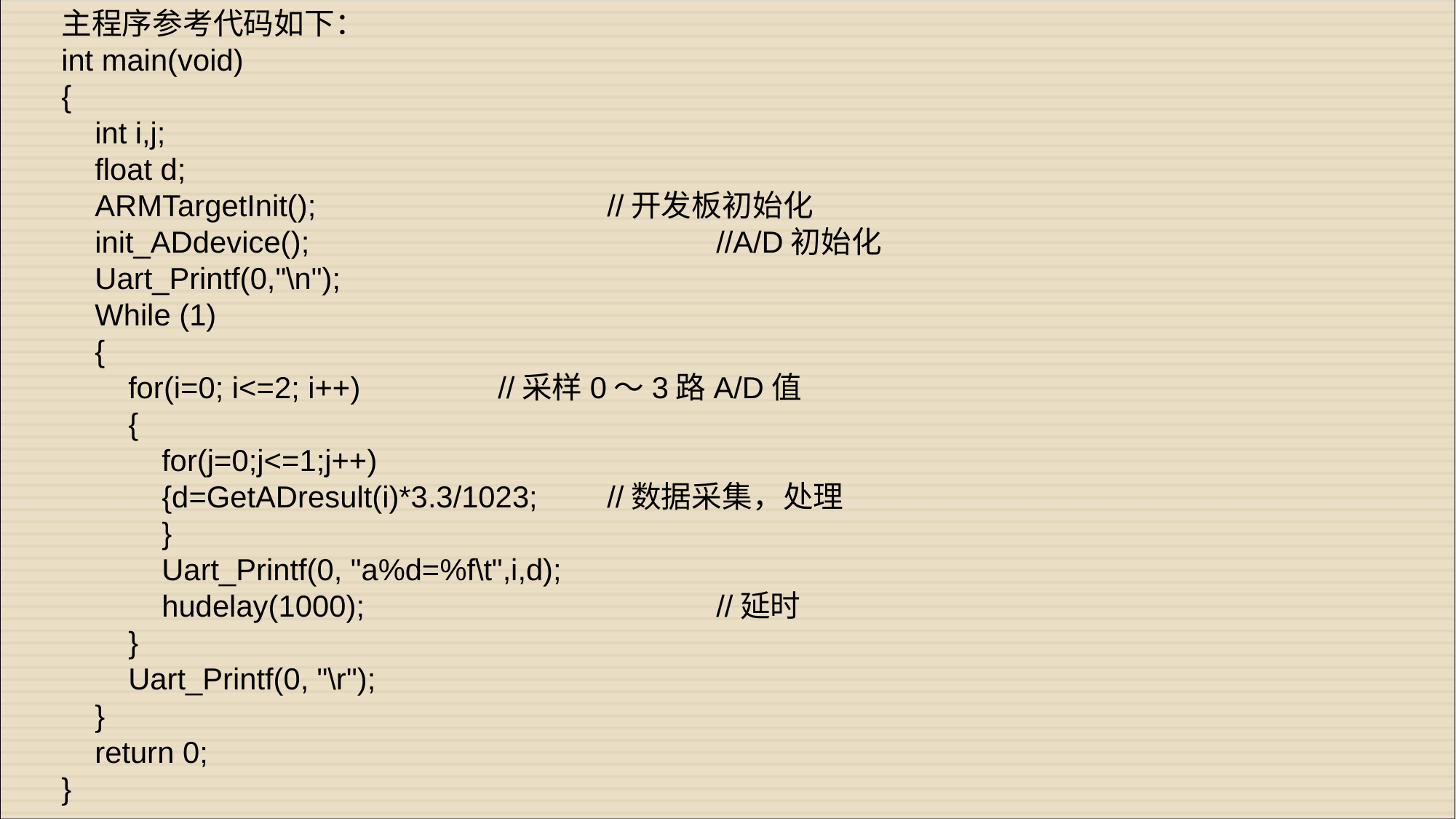

主程序参考代码如下：
int main(void)
{
    int i,j;
    float d;
    ARMTargetInit(); 			//开发板初始化
    init_ADdevice();           			//A/D初始化
    Uart_Printf(0,"\n");
    While (1)
    {
        for(i=0; i<=2; i++)                	//采样0～3路A/D值
        {
            for(j=0;j<=1;j++)
            {d=GetADresult(i)*3.3/1023; 	//数据采集，处理
            }
            Uart_Printf(0, "a%d=%f\t",i,d);
            hudelay(1000);                		//延时
        }
        Uart_Printf(0, "\r");
    }
    return 0;
}